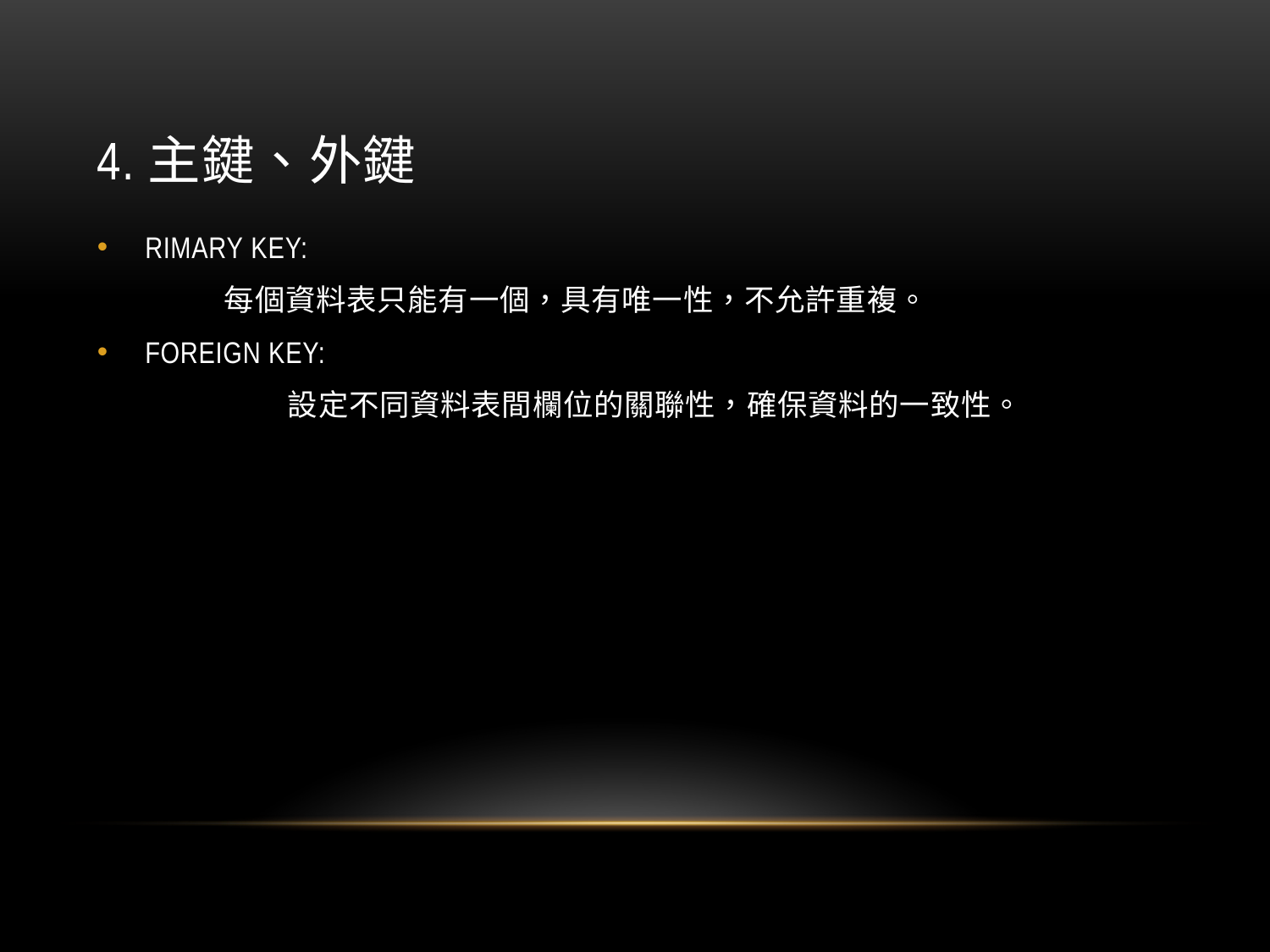

# 4.主鍵、外鍵
RIMARY KEY:
	每個資料表只能有一個，具有唯一性，不允許重複。
FOREIGN KEY:
	設定不同資料表間欄位的關聯性，確保資料的一致性。